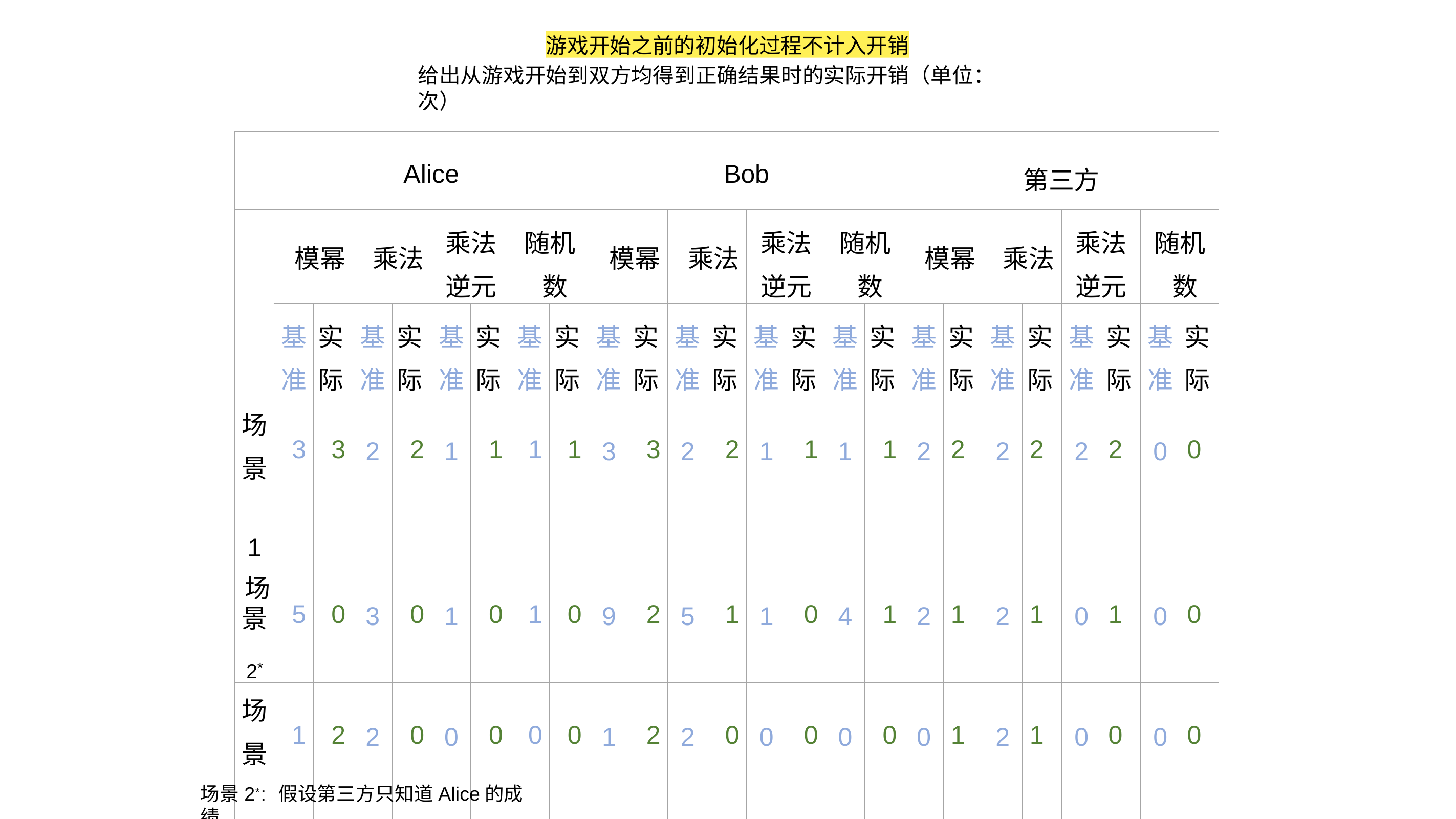

游戏开始之前的初始化过程不计⼊开销
给出从游戏开始到双⽅均得到正确结果时的实际开销（单位：次）
|  | Alice |  |  |  |  |  |  |  | Bob |  |  |  |  |  |  |  | 第三⽅ |  |  |  |  |  |  |  |
| --- | --- | --- | --- | --- | --- | --- | --- | --- | --- | --- | --- | --- | --- | --- | --- | --- | --- | --- | --- | --- | --- | --- | --- | --- |
|  | 模幂 |  | 乘法 |  | 乘法 逆元 |  | 随机 数 |  | 模幂 |  | 乘法 |  | 乘法 逆元 |  | 随机 数 |  | 模幂 |  | 乘法 |  | 乘法 逆元 |  | 随机 数 |  |
|  | 基 准 | 实 际 | 基 准 | 实 际 | 基 准 | 实 际 | 基 准 | 实 际 | 基 准 | 实 际 | 基 准 | 实 际 | 基 准 | 实 际 | 基 准 | 实 际 | 基 准 | 实 际 | 基 准 | 实 际 | 基 准 | 实 际 | 基 准 | 实 际 |
| 场 景 1 | 3 | 3 | 2 | 2 | 1 | 1 | 1 | 1 | 3 | 3 | 2 | 2 | 1 | 1 | 1 | 1 | 2 | 2 | 2 | 2 | 2 | 2 | 0 | 0 |
| 场 景 2\* | 5 | 0 | 3 | 0 | 1 | 0 | 1 | 0 | 9 | 2 | 5 | 1 | 1 | 0 | 4 | 1 | 2 | 1 | 2 | 1 | 0 | 1 | 0 | 0 |
| 场 景 3 | 1 | 2 | 2 | 0 | 0 | 0 | 0 | 0 | 1 | 2 | 2 | 0 | 0 | 0 | 0 | 0 | 0 | 1 | 2 | 1 | 0 | 0 | 0 | 0 |
场景2*: 假设第三⽅只知道Alice的成绩